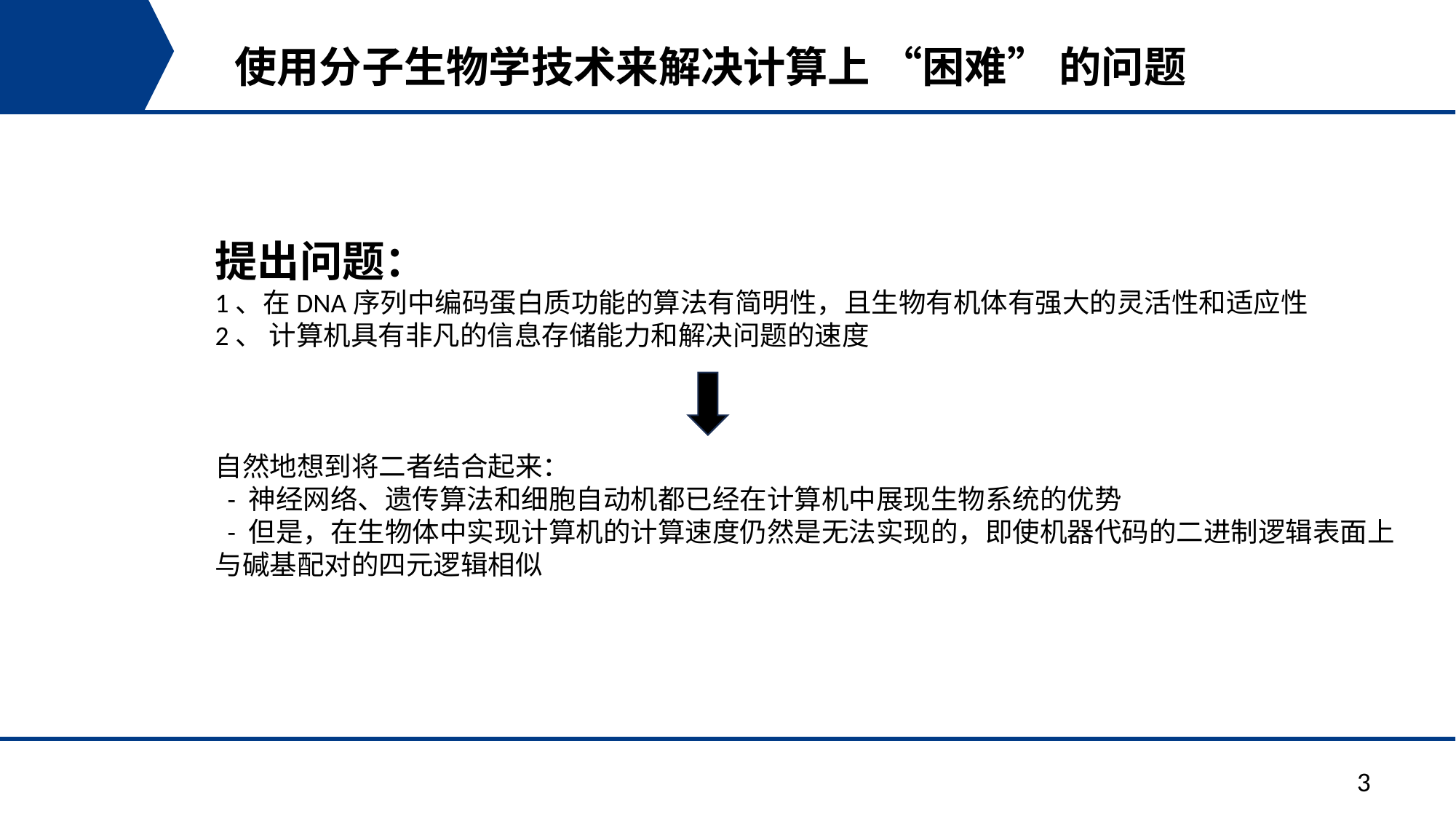

使用分子生物学技术来解决计算上 “困难” 的问题
提出问题：
1、在DNA序列中编码蛋白质功能的算法有简明性，且生物有机体有强大的灵活性和适应性
2、 计算机具有非凡的信息存储能力和解决问题的速度

自然地想到将二者结合起来：
  - 神经网络、遗传算法和细胞自动机都已经在计算机中展现生物系统的优势
  - 但是，在生物体中实现计算机的计算速度仍然是无法实现的，即使机器代码的二进制逻辑表面上与碱基配对的四元逻辑相似

3